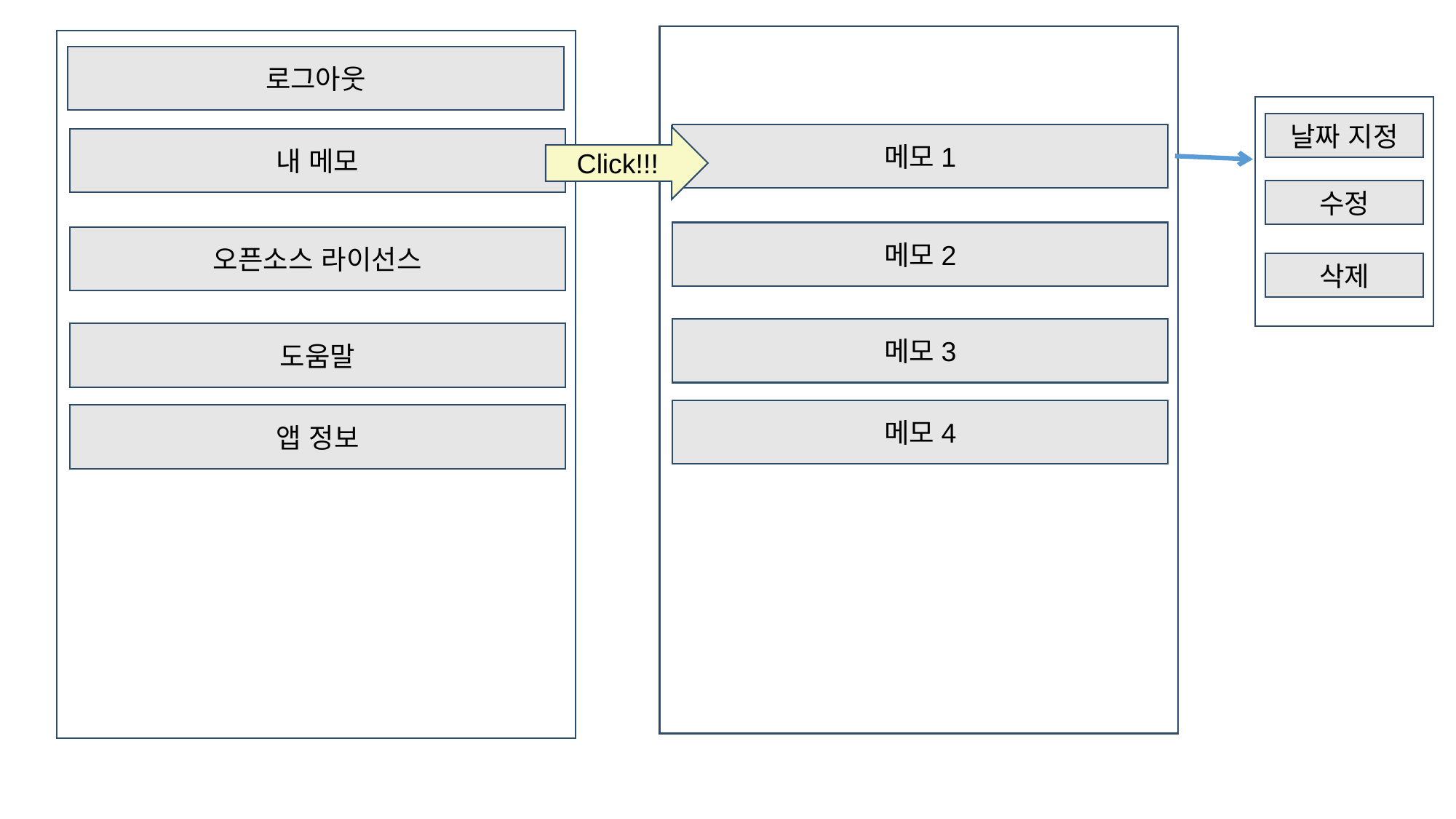

로그아웃

날짜 지정
메모1
Click!!!
내 메모
수정
메모2
오픈소스 라이선스
삭제

메모3

도움말

메모4
앱 정보